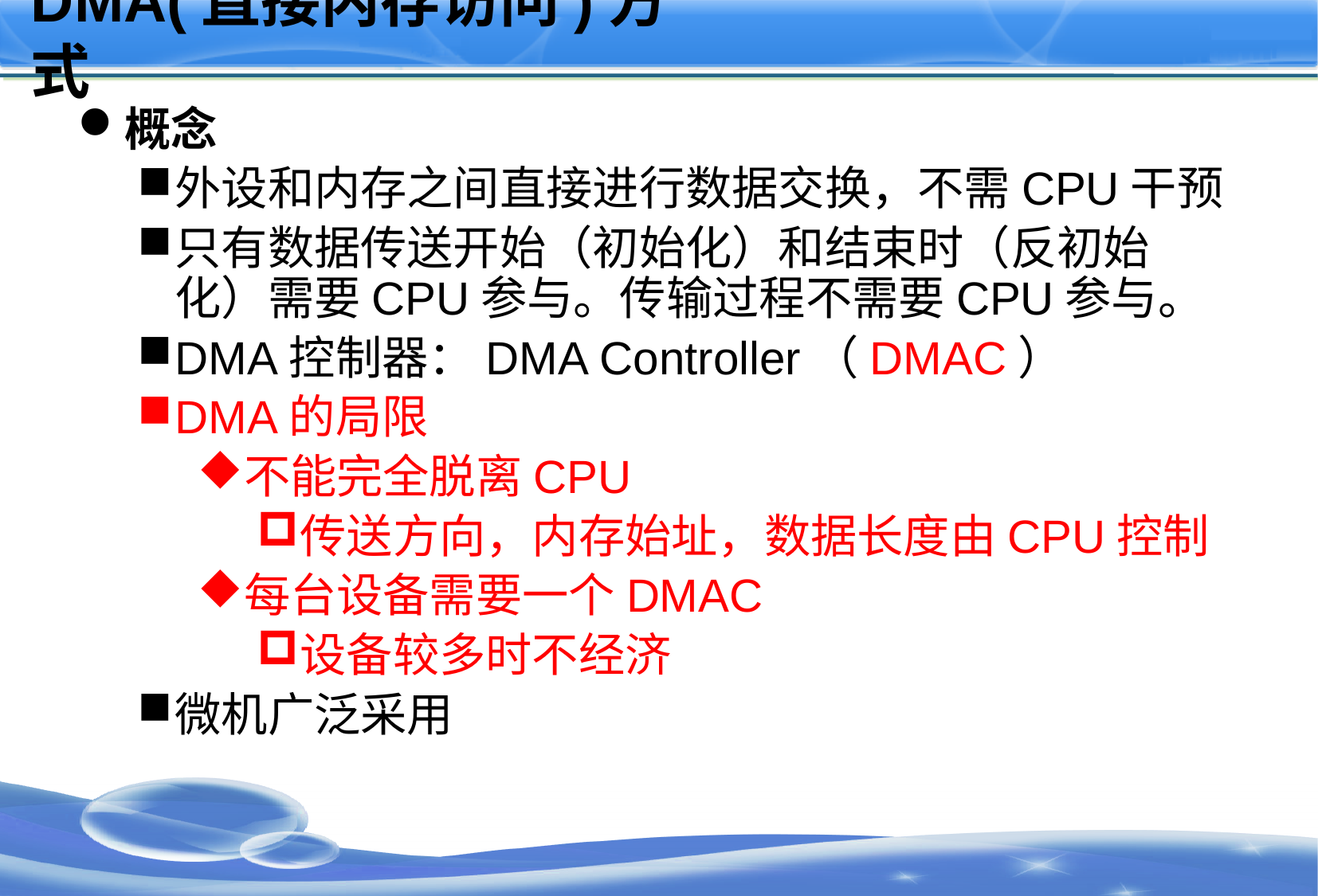

# DMA(直接内存访问)方式
概念
外设和内存之间直接进行数据交换，不需CPU干预
只有数据传送开始（初始化）和结束时（反初始化）需要CPU参与。传输过程不需要CPU参与。
DMA控制器：DMA Controller（DMAC）
DMA的局限
不能完全脱离CPU
传送方向，内存始址，数据长度由CPU控制
每台设备需要一个DMAC
设备较多时不经济
微机广泛采用